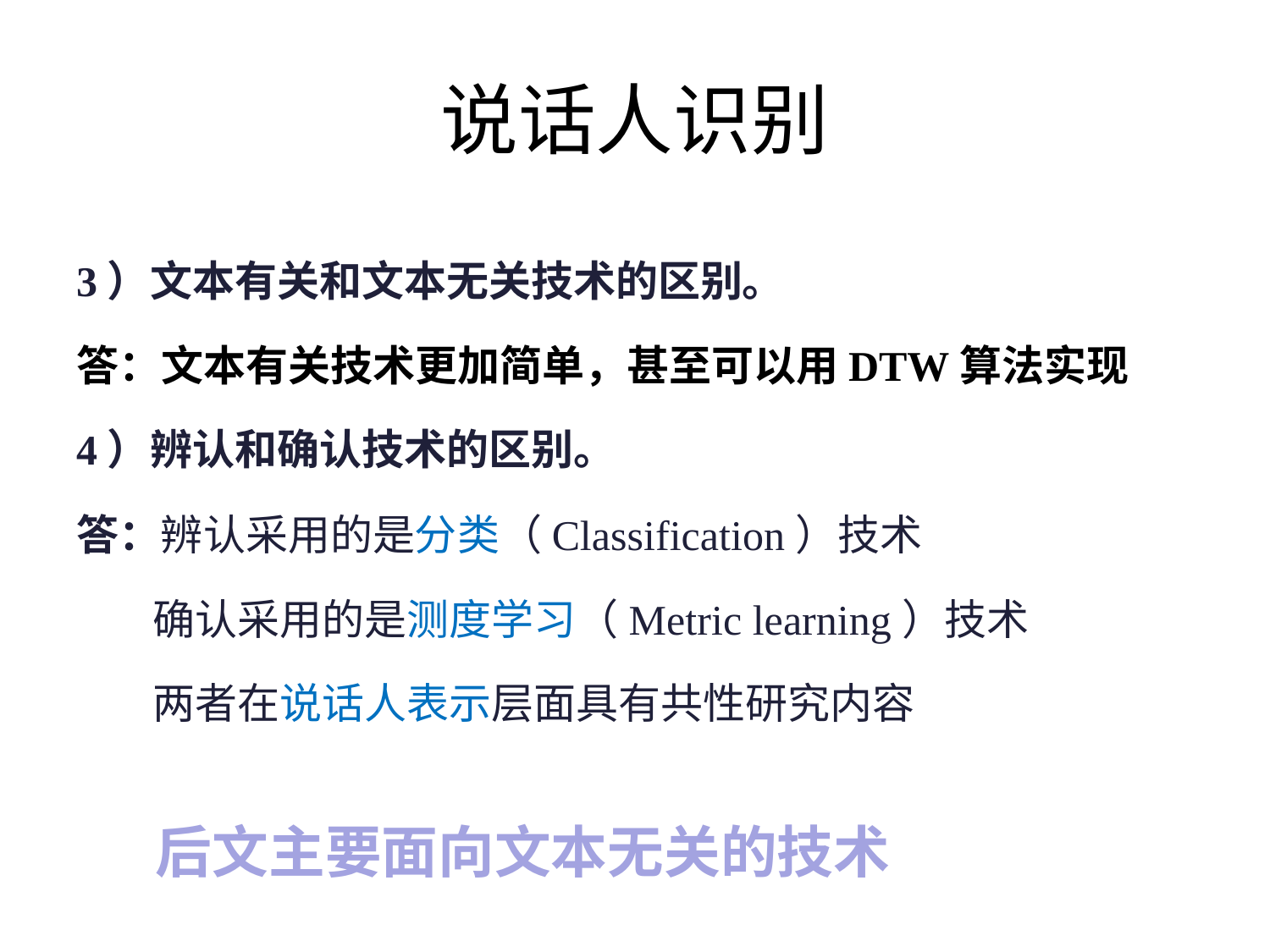

# 说话人识别
3）文本有关和文本无关技术的区别。
答：文本有关技术更加简单，甚至可以用DTW算法实现
4）辨认和确认技术的区别。
答：辨认采用的是分类（Classification）技术
       确认采用的是测度学习（Metric learning）技术
       两者在说话人表示层面具有共性研究内容

后文主要面向文本无关的技术